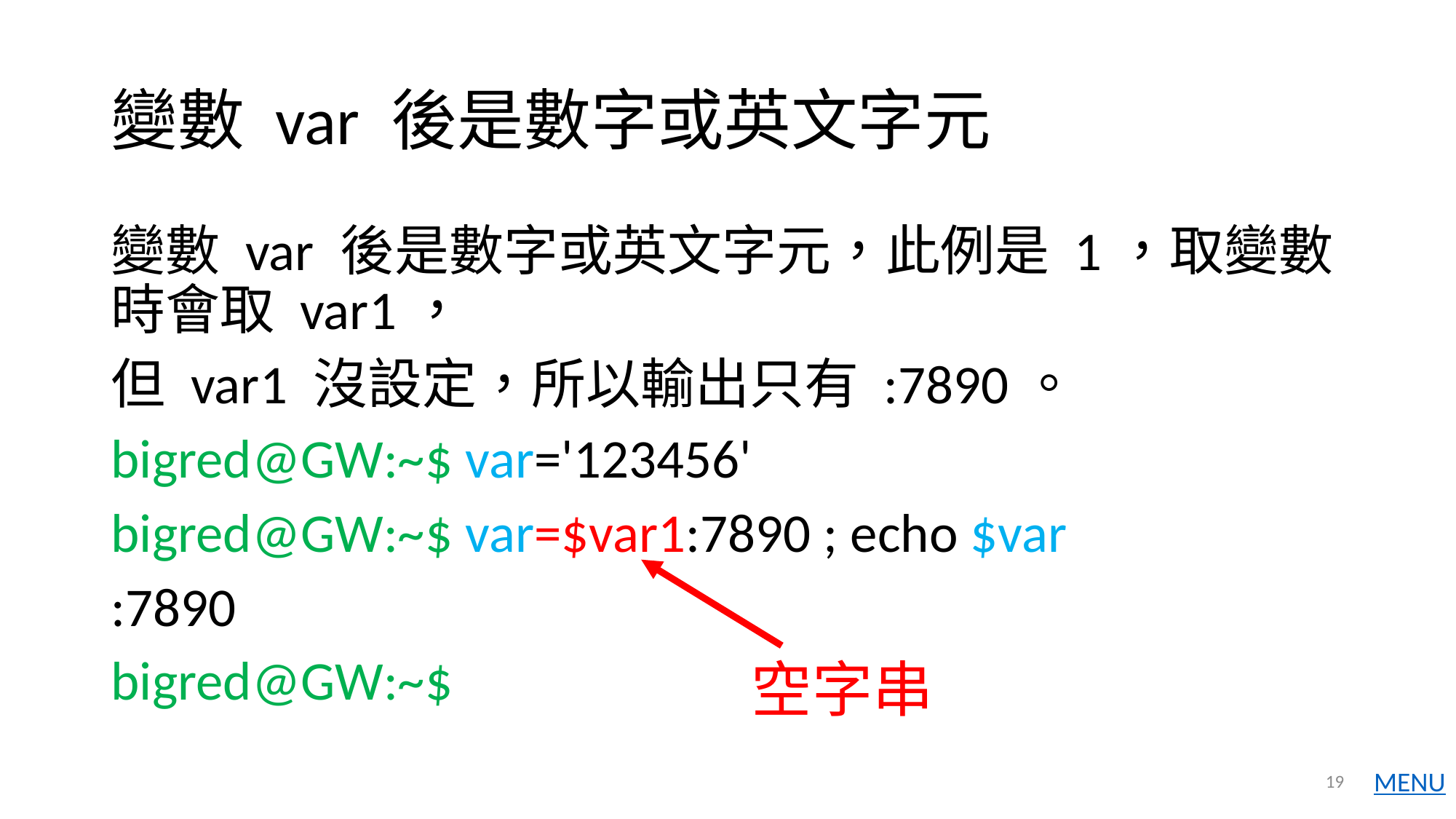

# 變數 var 後是數字或英文字元
變數 var 後是數字或英文字元，此例是 1，取變數時會取 var1，
但 var1 沒設定，所以輸出只有 :7890。
bigred@GW:~$ var='123456'
bigred@GW:~$ var=$var1:7890 ; echo $var
:7890
bigred@GW:~$
空字串
19